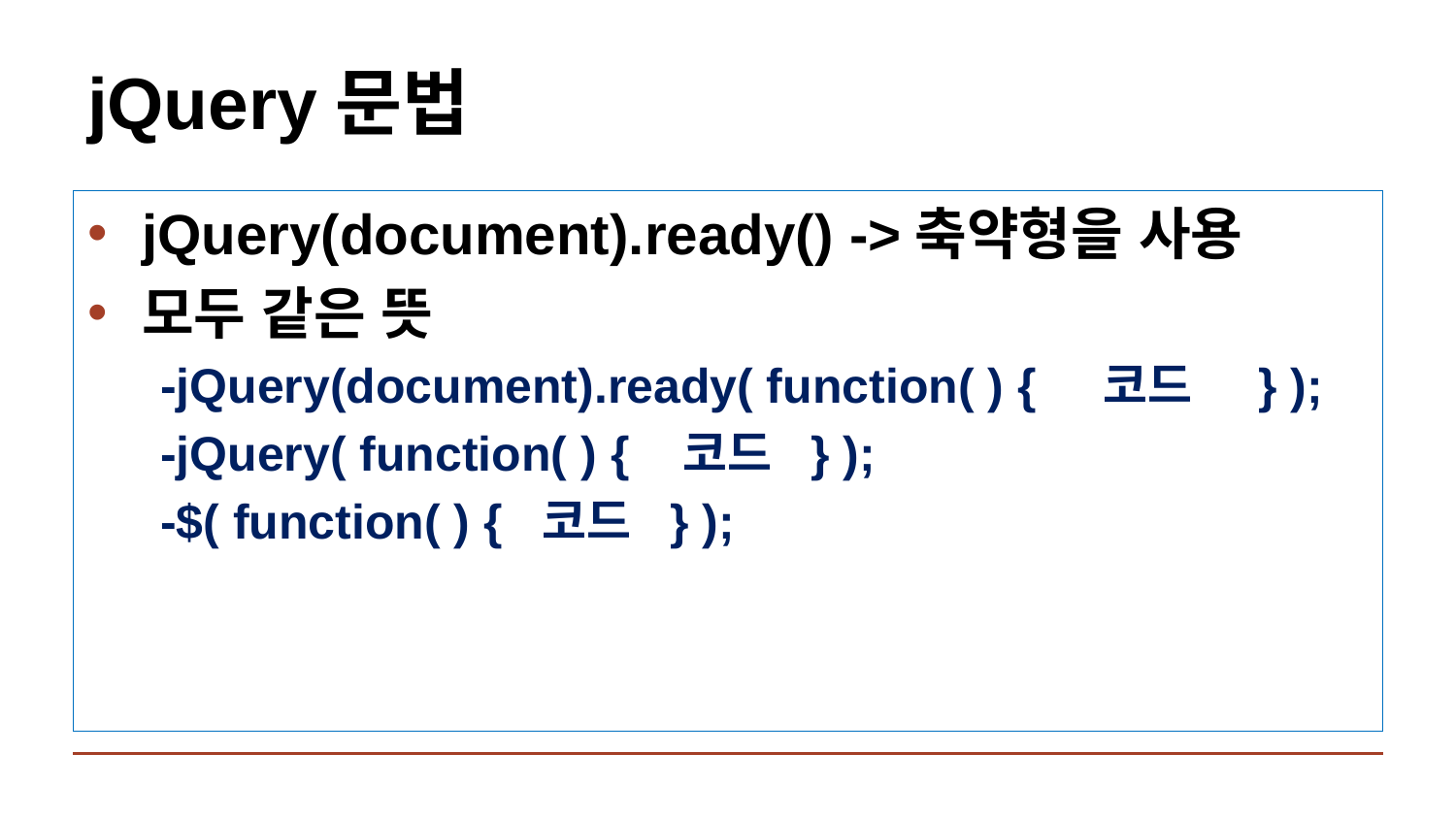

# jQuery문법
jQuery(document).ready() ->축약형을 사용
모두 같은 뜻
-jQuery(document).ready( function( ) {    코드    } );
-jQuery( function( ) {   코드  } );
-$( function( ) {  코드  } );